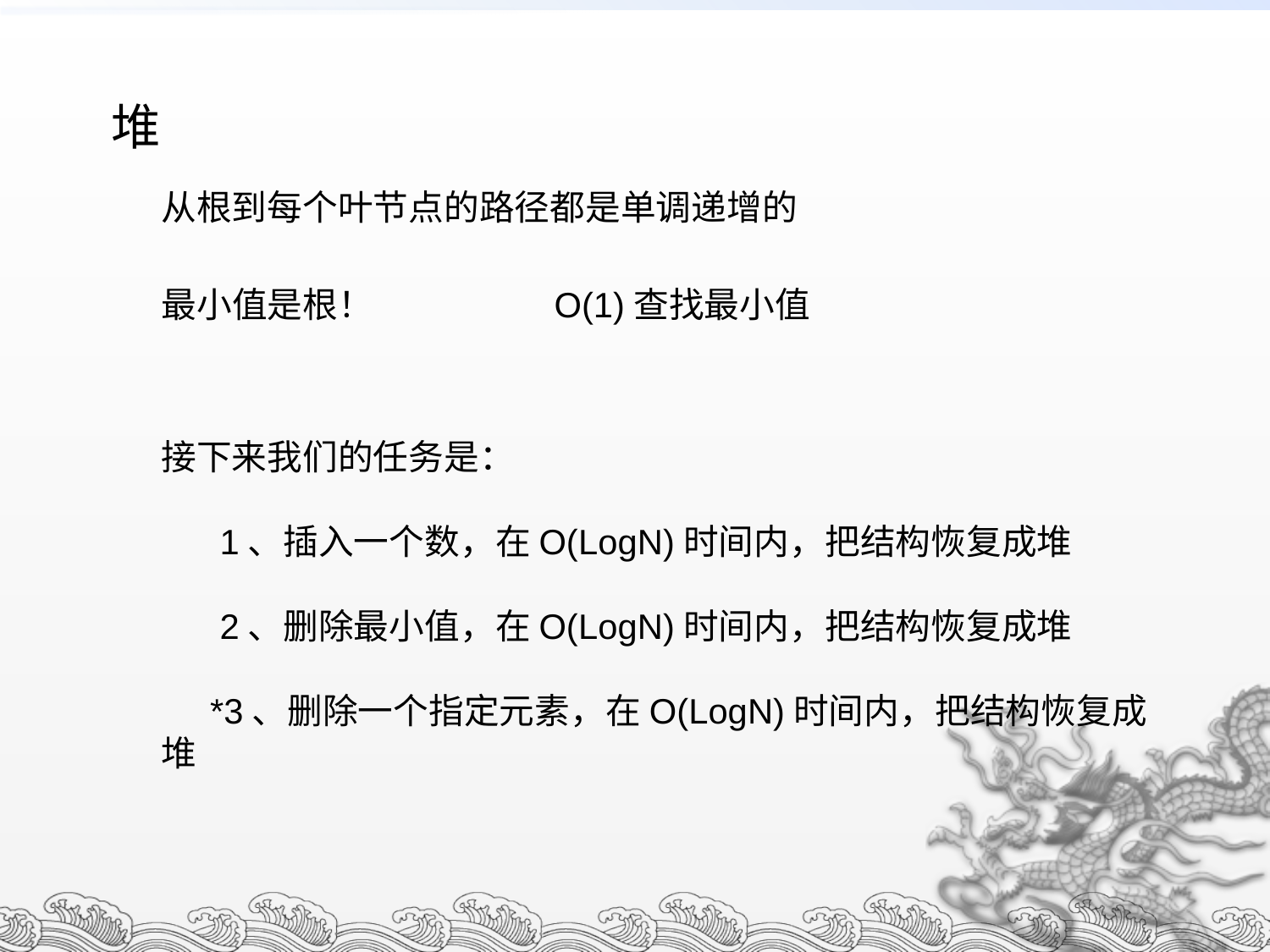

堆
从根到每个叶节点的路径都是单调递增的
最小值是根！                      O(1)查找最小值
接下来我们的任务是：

      1、插入一个数，在O(LogN)时间内，把结构恢复成堆

      2、删除最小值，在O(LogN)时间内，把结构恢复成堆

     *3、删除一个指定元素，在O(LogN)时间内，把结构恢复成堆